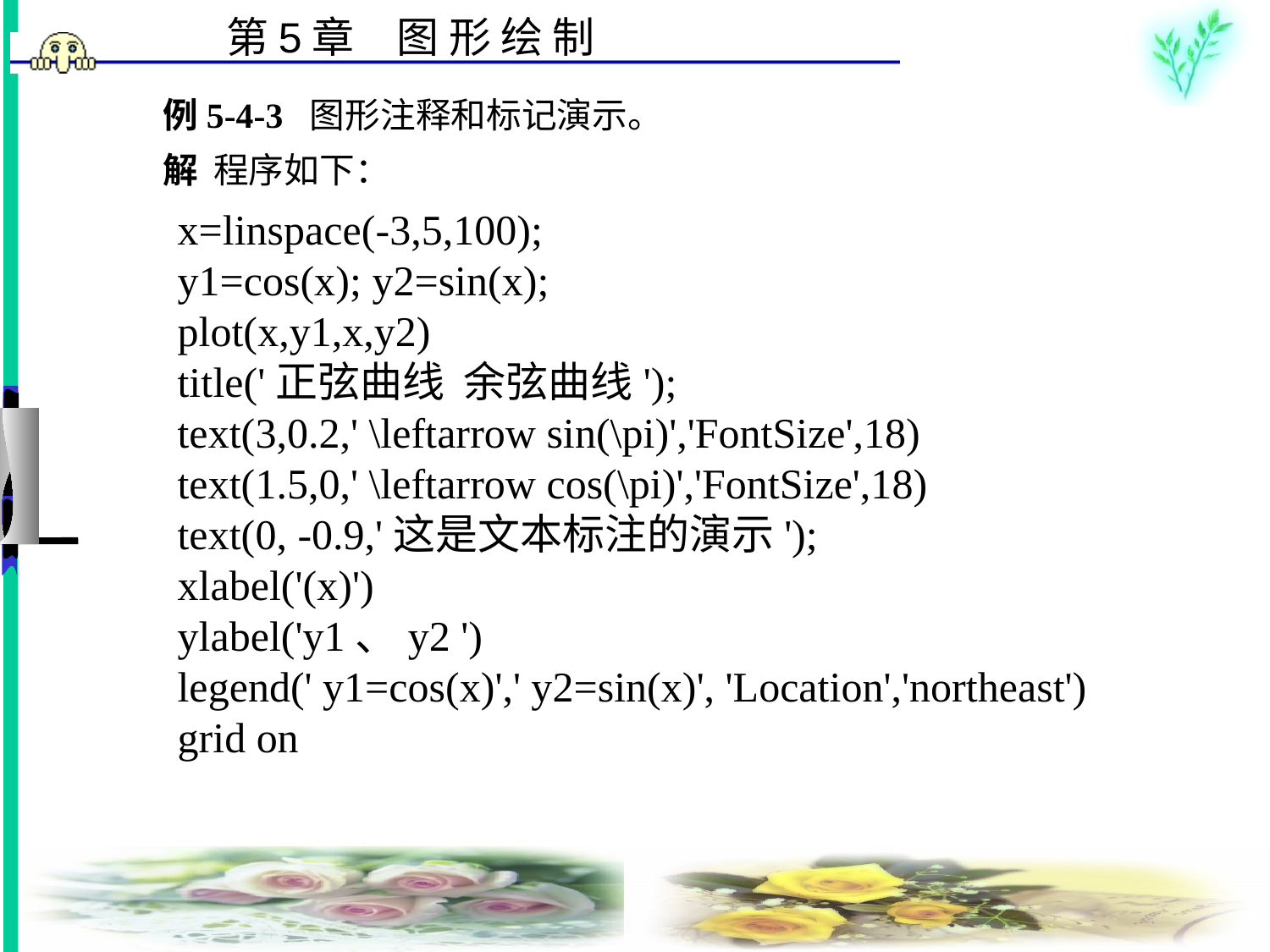

# 例5-4-3  图形注释和标记演示。 　　解  程序如下：
x=linspace(-3,5,100);
y1=cos(x); y2=sin(x);
plot(x,y1,x,y2)
title('正弦曲线  余弦曲线');
text(3,0.2,' \leftarrow sin(\pi)','FontSize',18)
text(1.5,0,' \leftarrow cos(\pi)','FontSize',18)
text(0, -0.9,'这是文本标注的演示');
xlabel('(x)')
ylabel('y1、y2 ')
legend(' y1=cos(x)',' y2=sin(x)', 'Location','northeast')
grid on